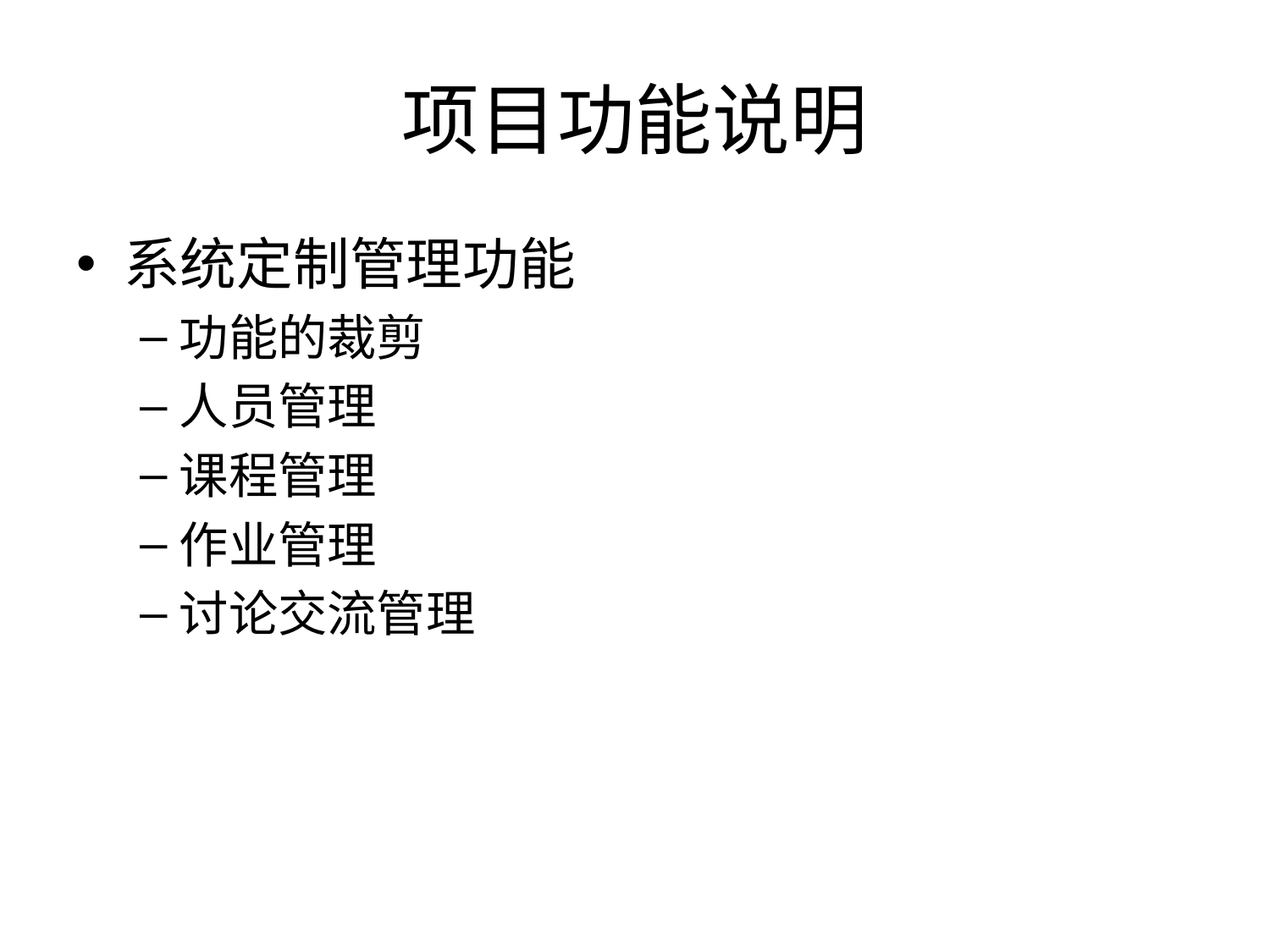

# 项目功能说明
系统定制管理功能
功能的裁剪
人员管理
课程管理
作业管理
讨论交流管理